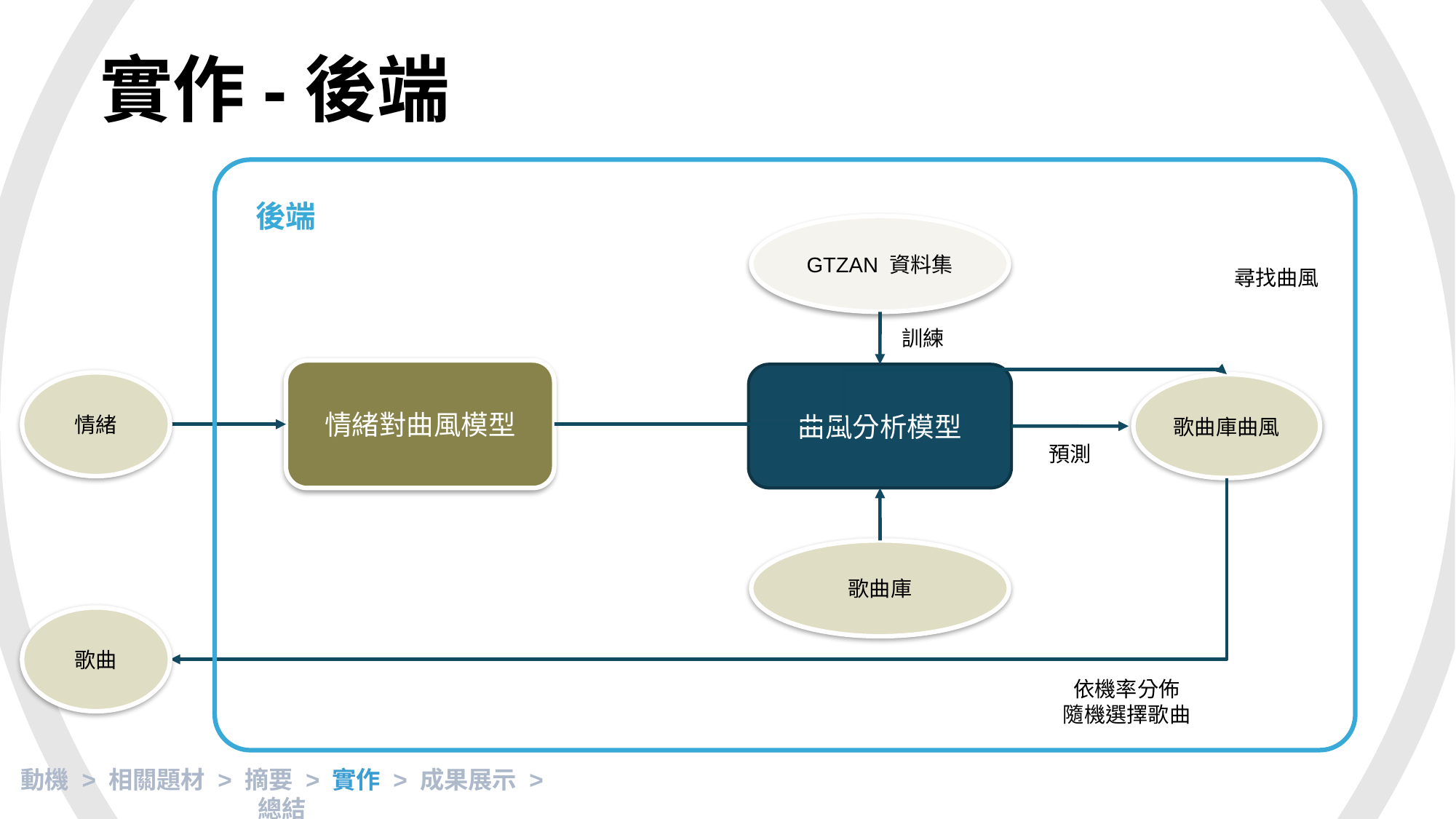

# 實作-後端

後端
GTZAN 資料集
尋找曲風
訓練
情緒對曲風模型
曲風分析模型
情緒
歌曲庫曲風
預測
歌曲庫
歌曲
依機率分佈
隨機選擇歌曲
動機 > 相關題材 > 摘要 > 實作 > 成果展示 > 總結